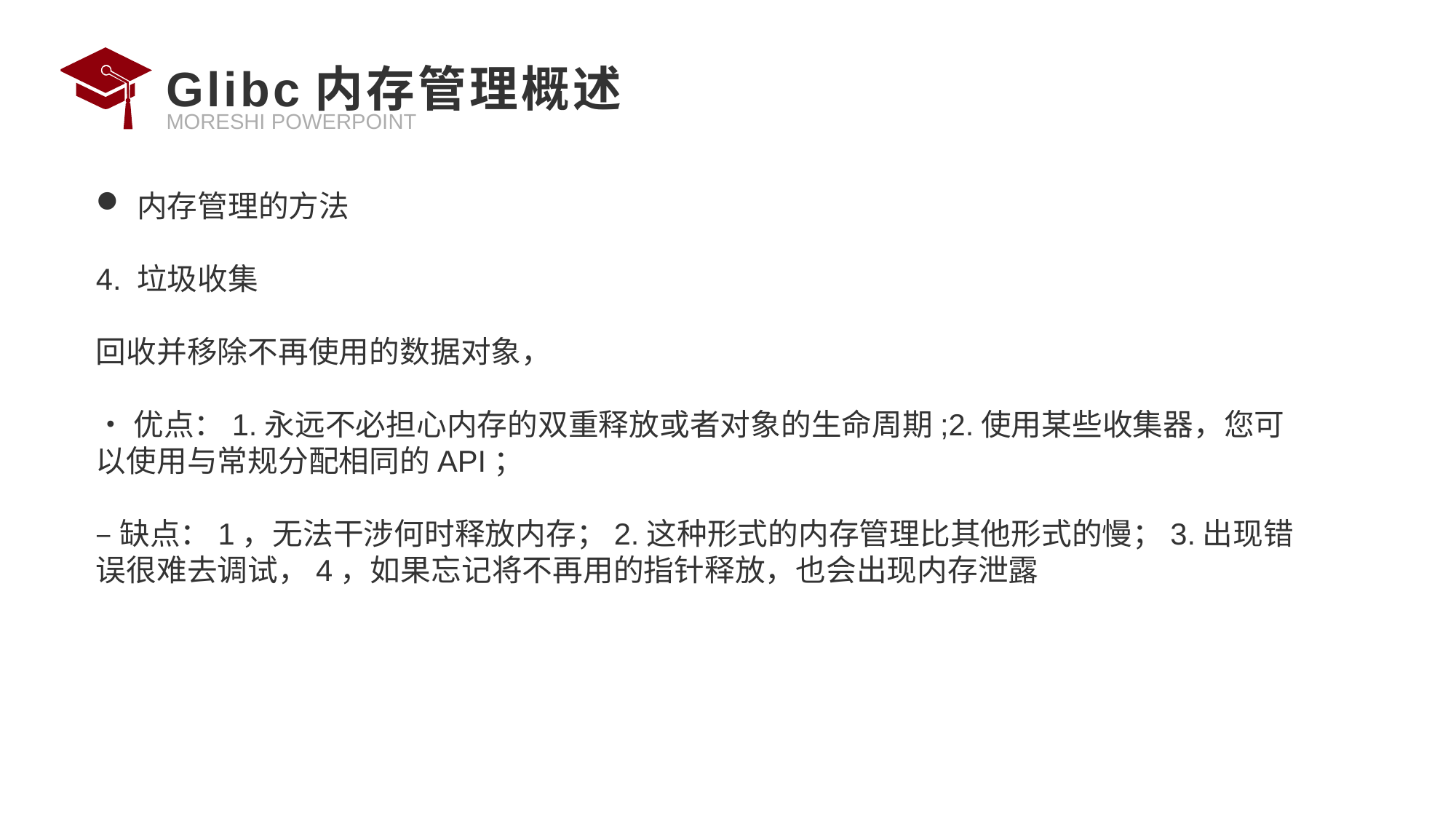

# Glibc内存管理概述
内存管理的方法

4. 垃圾收集

回收并移除不再使用的数据对象，

•优点：1.永远不必担心内存的双重释放或者对象的生命周期;2.使用某些收集器，您可以使用与常规分配相同的API；

–缺点：1，无法干涉何时释放内存；2.这种形式的内存管理比其他形式的慢；3.出现错误很难去调试，4，如果忘记将不再用的指针释放，也会出现内存泄露